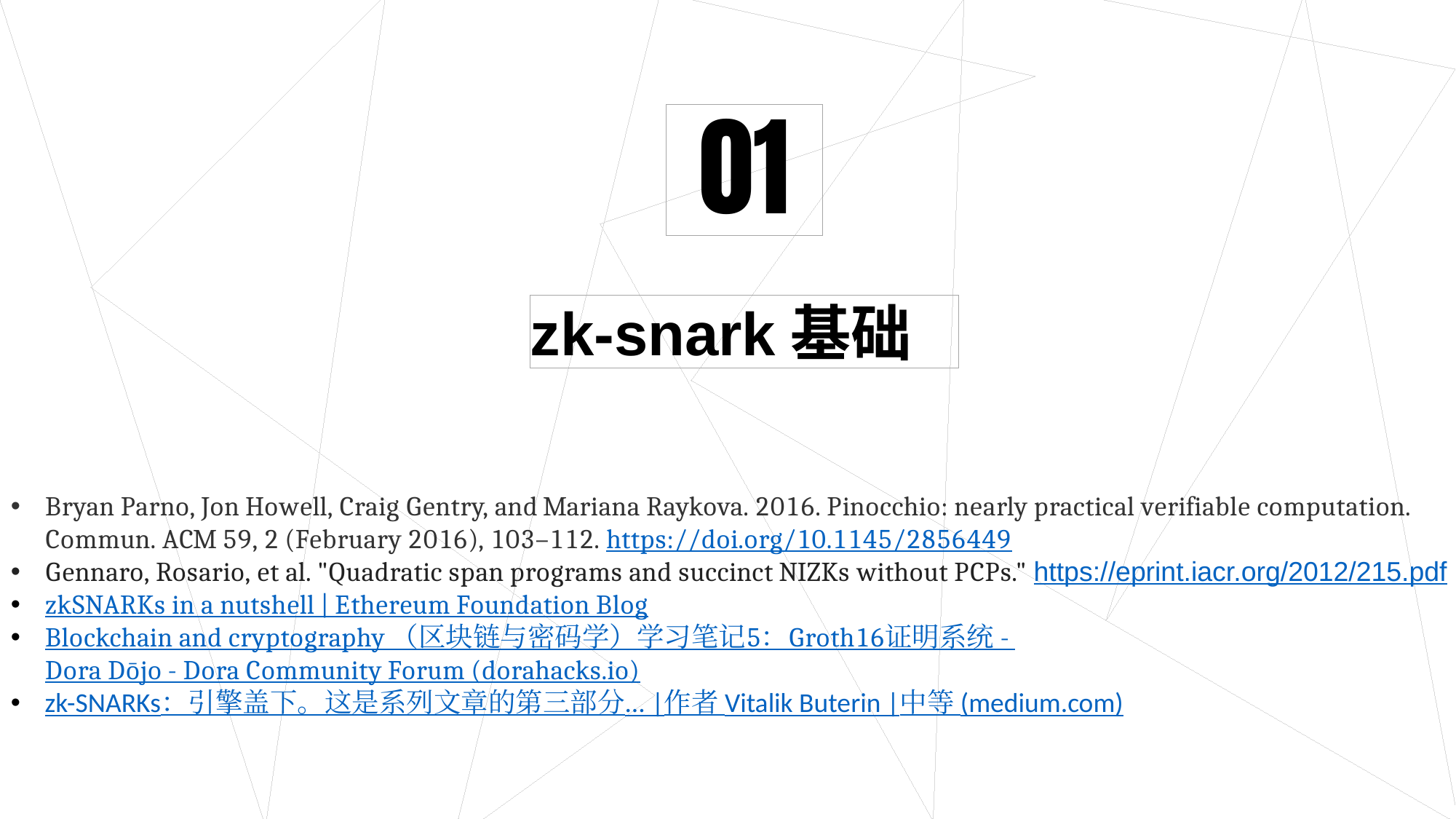

01
zk-snark基础
Bryan Parno, Jon Howell, Craig Gentry, and Mariana Raykova. 2016. Pinocchio: nearly practical verifiable computation. Commun. ACM 59, 2 (February 2016), 103–112. https://doi.org/10.1145/2856449
Gennaro, Rosario, et al. "Quadratic span programs and succinct NIZKs without PCPs." https://eprint.iacr.org/2012/215.pdf
zkSNARKs in a nutshell | Ethereum Foundation Blog
Blockchain and cryptography （区块链与密码学）学习笔记5：Groth16证明系统 - Dora Dōjo - Dora Community Forum (dorahacks.io)
zk-SNARKs：引擎盖下。这是系列文章的第三部分... |作者 Vitalik Buterin |中等 (medium.com)